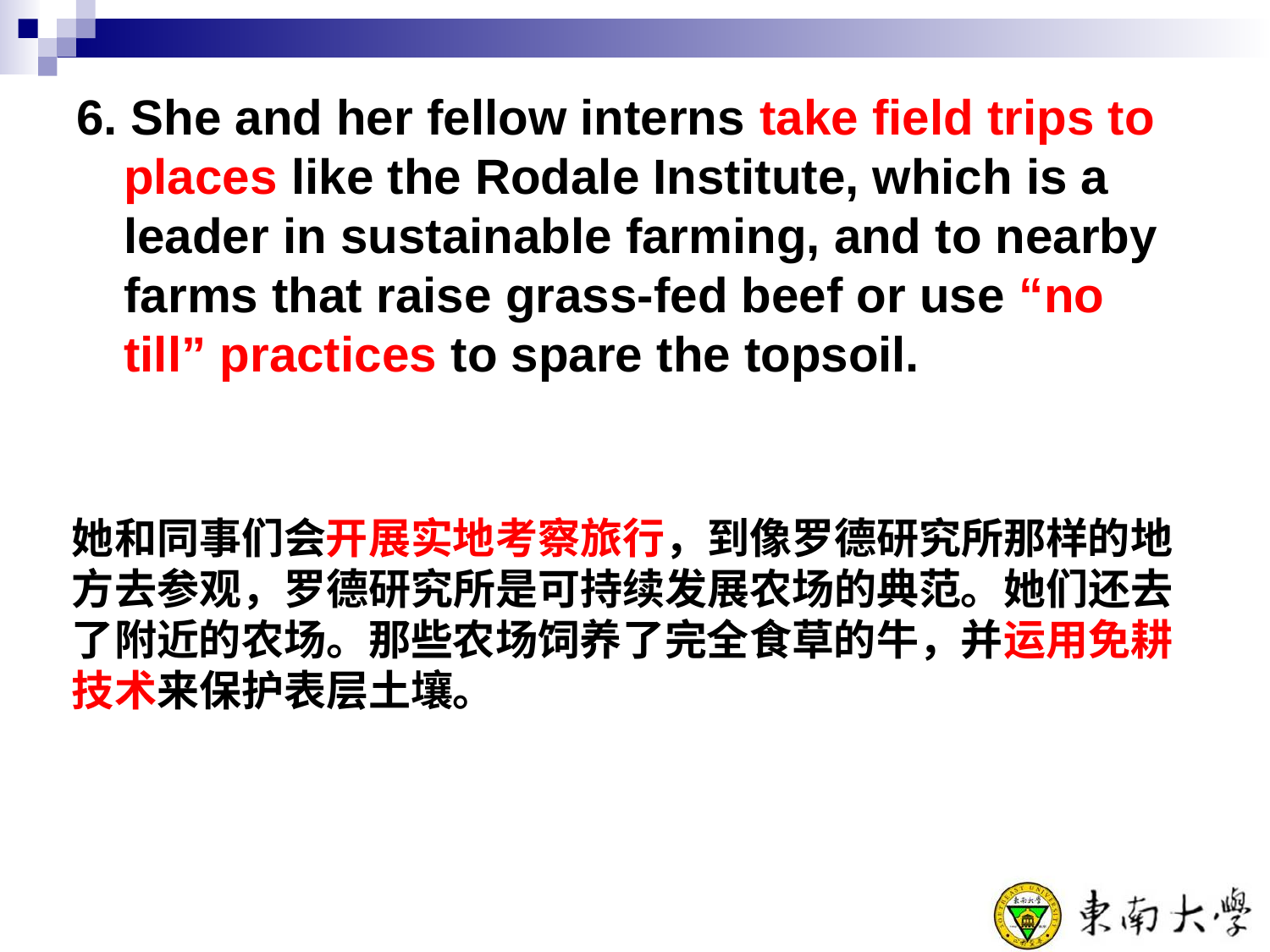

6. She and her fellow interns take field trips to places like the Rodale Institute, which is a leader in sustainable farming, and to nearby farms that raise grass-fed beef or use “no till” practices to spare the topsoil.
她和同事们会开展实地考察旅行，到像罗德研究所那样的地方去参观，罗德研究所是可持续发展农场的典范。她们还去了附近的农场。那些农场饲养了完全食草的牛，并运用免耕技术来保护表层土壤。